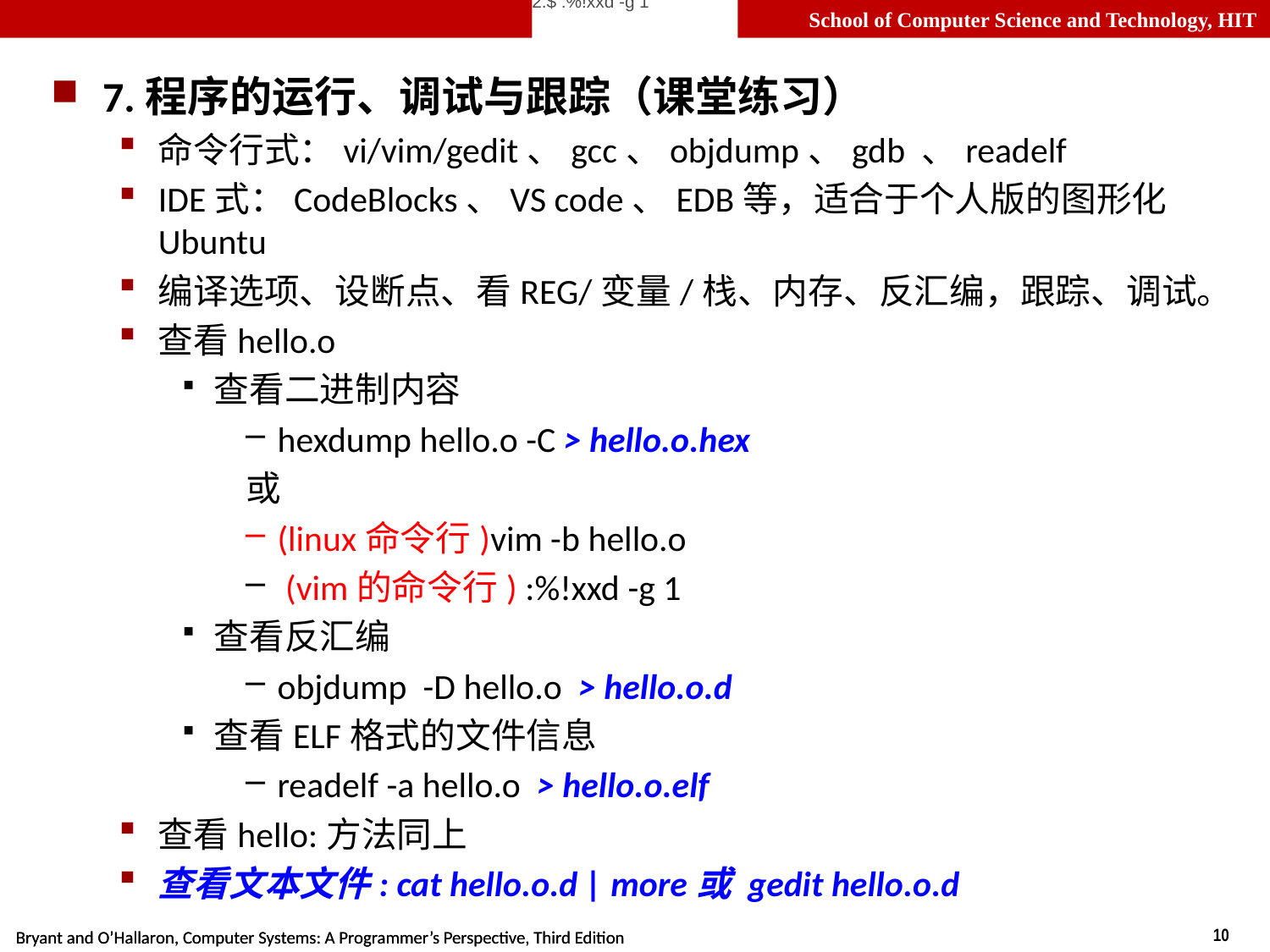

$ vim -b your_binary_file
$ :%!xxd -g 1

7.程序的运行、调试与跟踪（课堂练习）
命令行式：vi/vim/gedit、gcc、objdump、gdb 、readelf
IDE式：CodeBlocks、VS code、EDB等，适合于个人版的图形化Ubuntu
编译选项、设断点、看REG/变量/栈、内存、反汇编，跟踪、调试。
查看hello.o
查看二进制内容
hexdump hello.o -C > hello.o.hex
或
(linux命令行)vim -b hello.o
 (vim的命令行) :%!xxd -g 1
查看反汇编
objdump  -D hello.o  > hello.o.d
查看ELF格式的文件信息
readelf -a hello.o  > hello.o.elf
查看hello:方法同上
查看文本文件: cat hello.o.d | more或 gedit hello.o.d